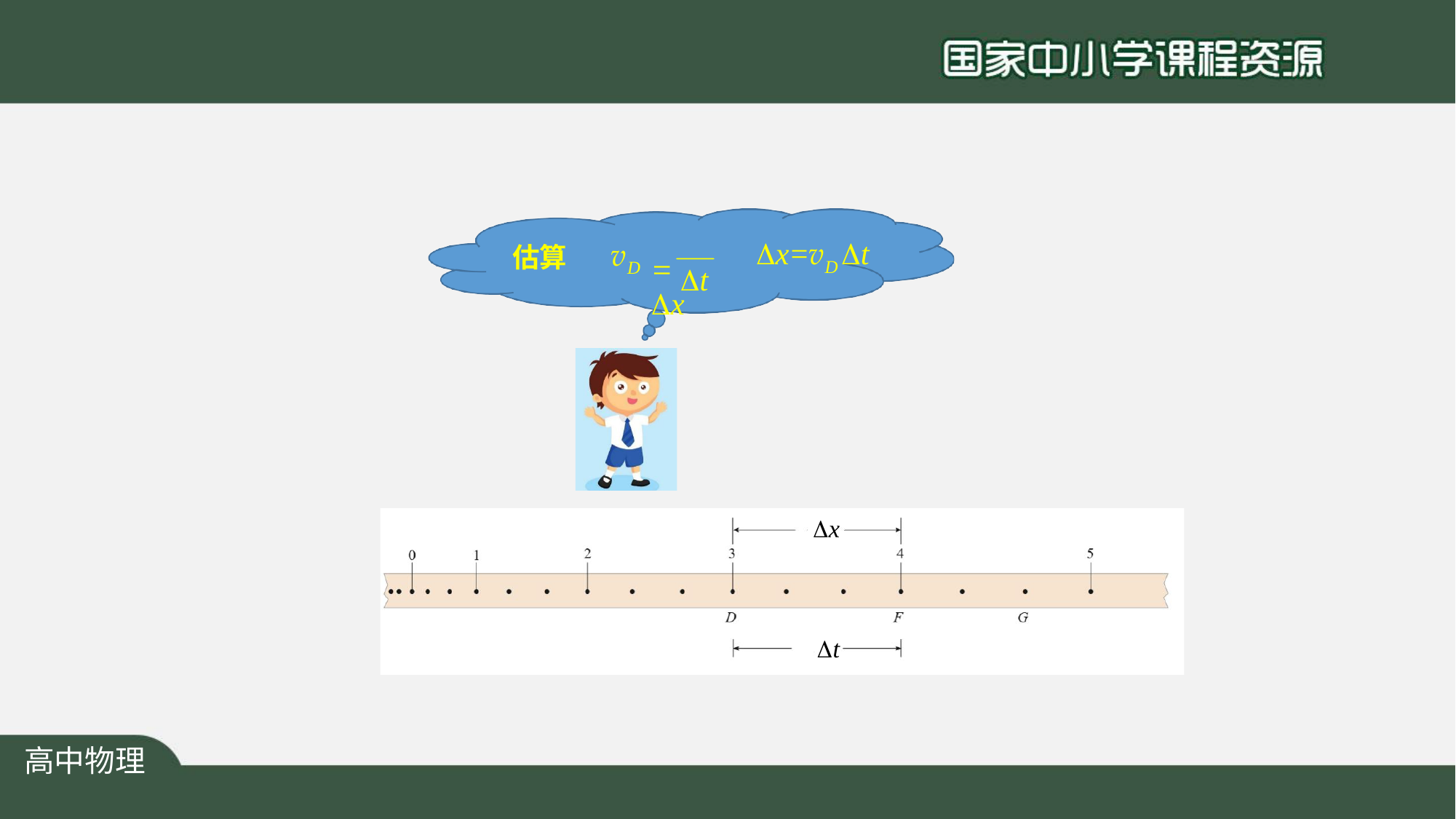

= Δx
# Δx=v	Δt
v
估算
D
D
Δt

Δx
Δt
高中物理